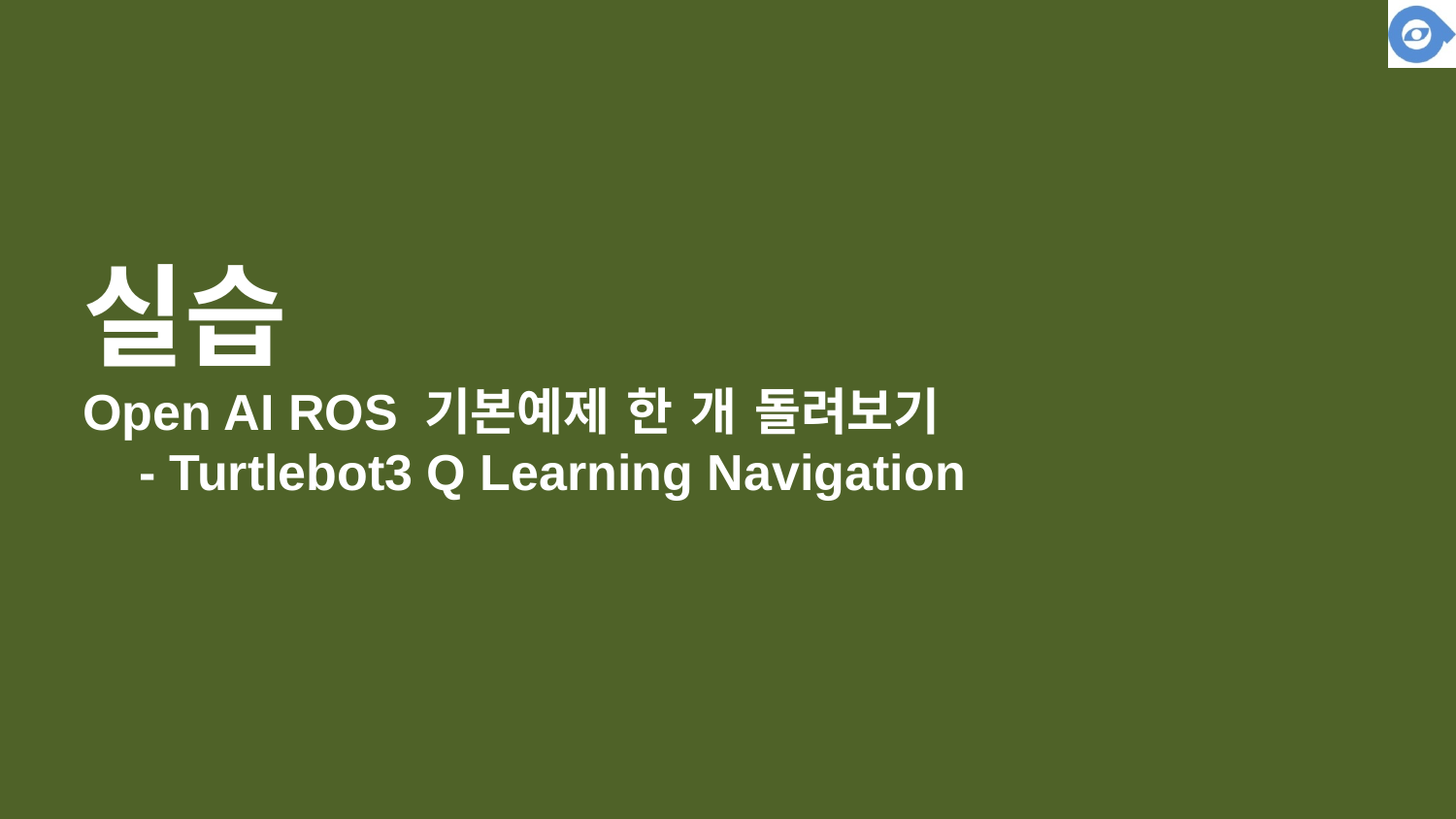

실습
Open AI ROS 기본예제 한 개 돌려보기
    - Turtlebot3 Q Learning Navigation